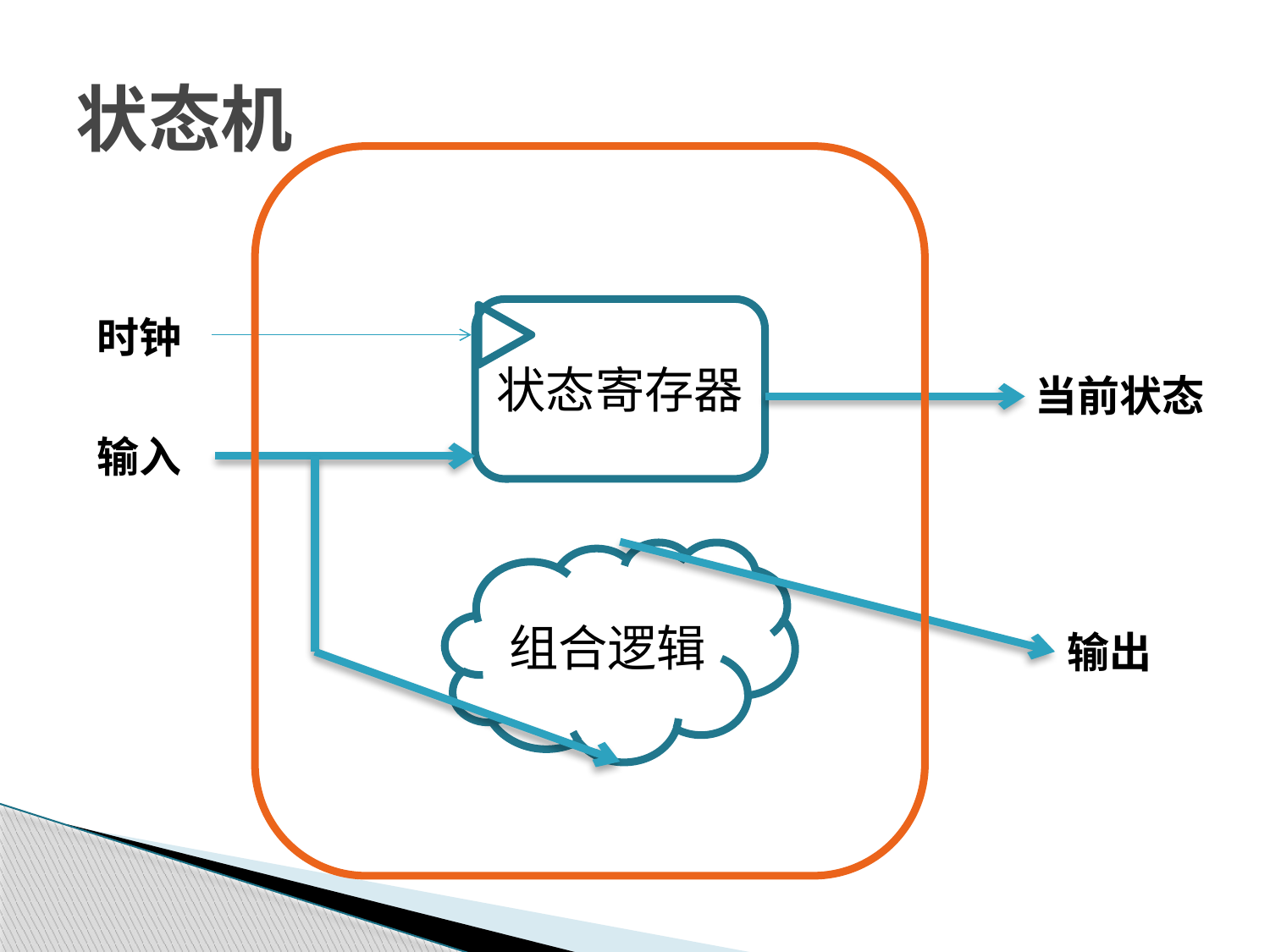

# 状态机

状态寄存器
时钟

当前状态
输入
组合逻辑
输出